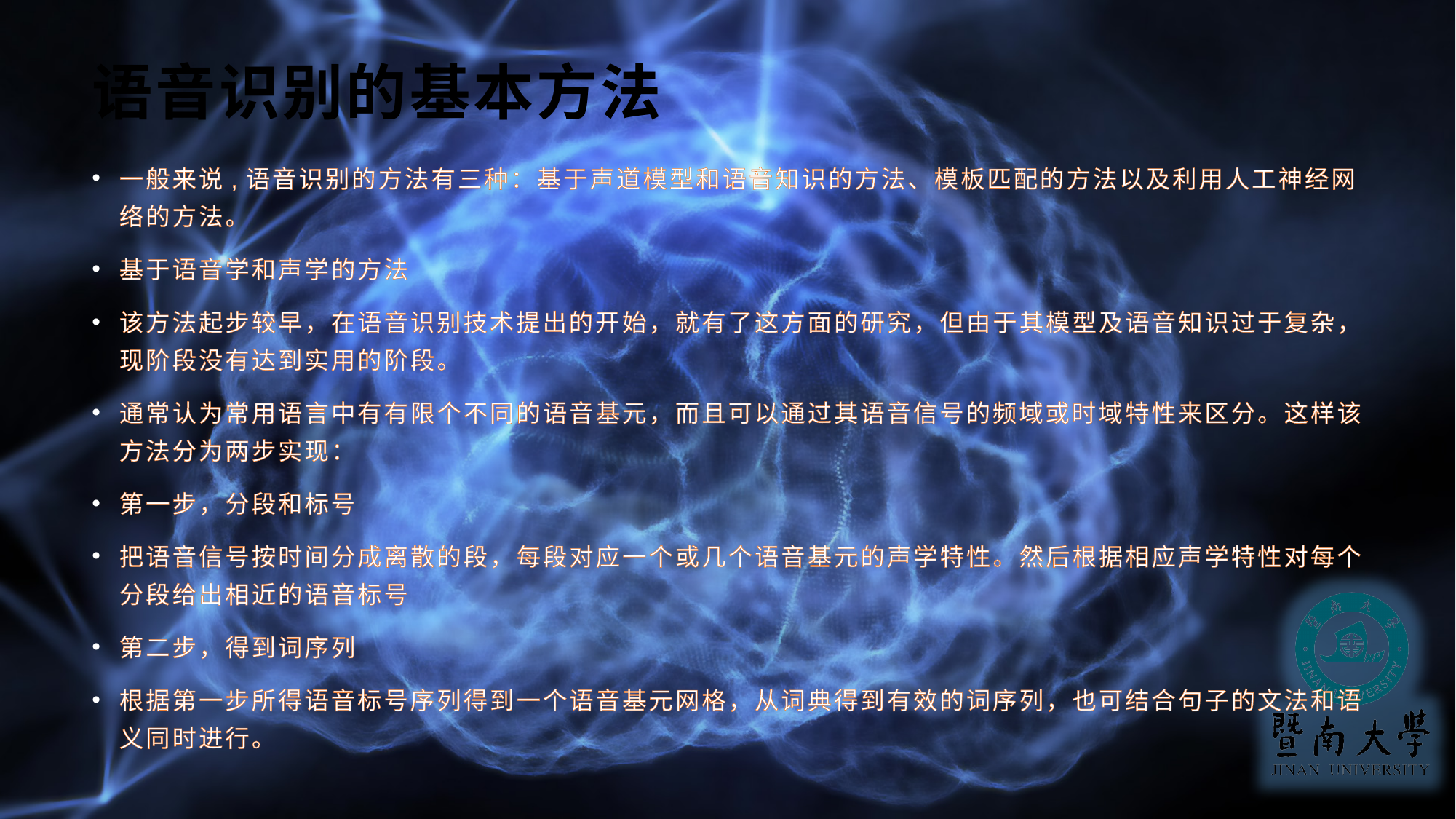

# 语音识别的基本方法
一般来说,语音识别的方法有三种：基于声道模型和语音知识的方法、模板匹配的方法以及利用人工神经网络的方法。
基于语音学和声学的方法
该方法起步较早，在语音识别技术提出的开始，就有了这方面的研究，但由于其模型及语音知识过于复杂，现阶段没有达到实用的阶段。
通常认为常用语言中有有限个不同的语音基元，而且可以通过其语音信号的频域或时域特性来区分。这样该方法分为两步实现：
第一步，分段和标号
把语音信号按时间分成离散的段，每段对应一个或几个语音基元的声学特性。然后根据相应声学特性对每个分段给出相近的语音标号
第二步，得到词序列
根据第一步所得语音标号序列得到一个语音基元网格，从词典得到有效的词序列，也可结合句子的文法和语义同时进行。